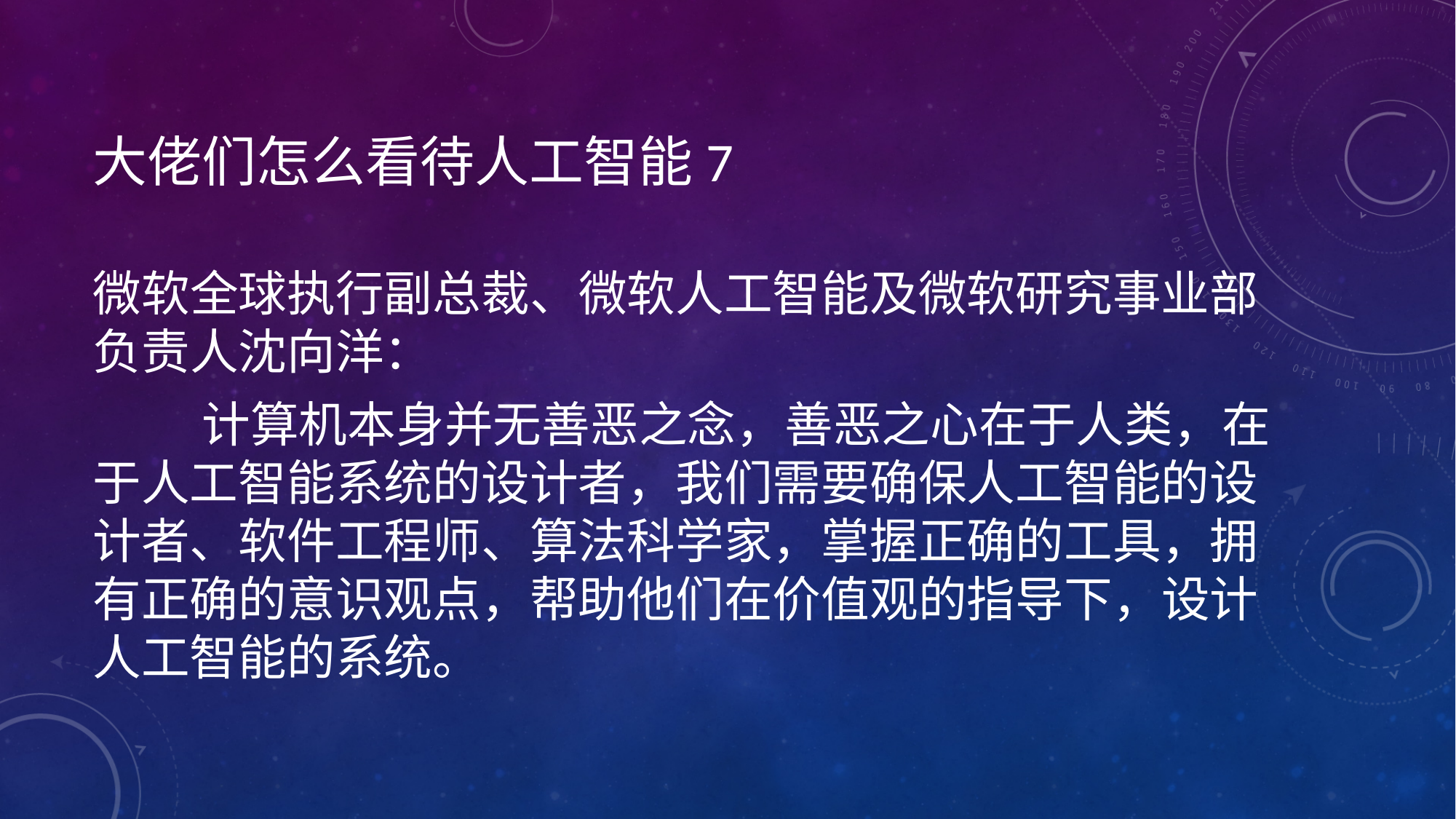

# 大佬们怎么看待人工智能7
微软全球执行副总裁、微软人工智能及微软研究事业部负责人沈向洋：
	计算机本身并无善恶之念，善恶之心在于人类，在于人工智能系统的设计者，我们需要确保人工智能的设计者、软件工程师、算法科学家，掌握正确的工具，拥有正确的意识观点，帮助他们在价值观的指导下，设计人工智能的系统。